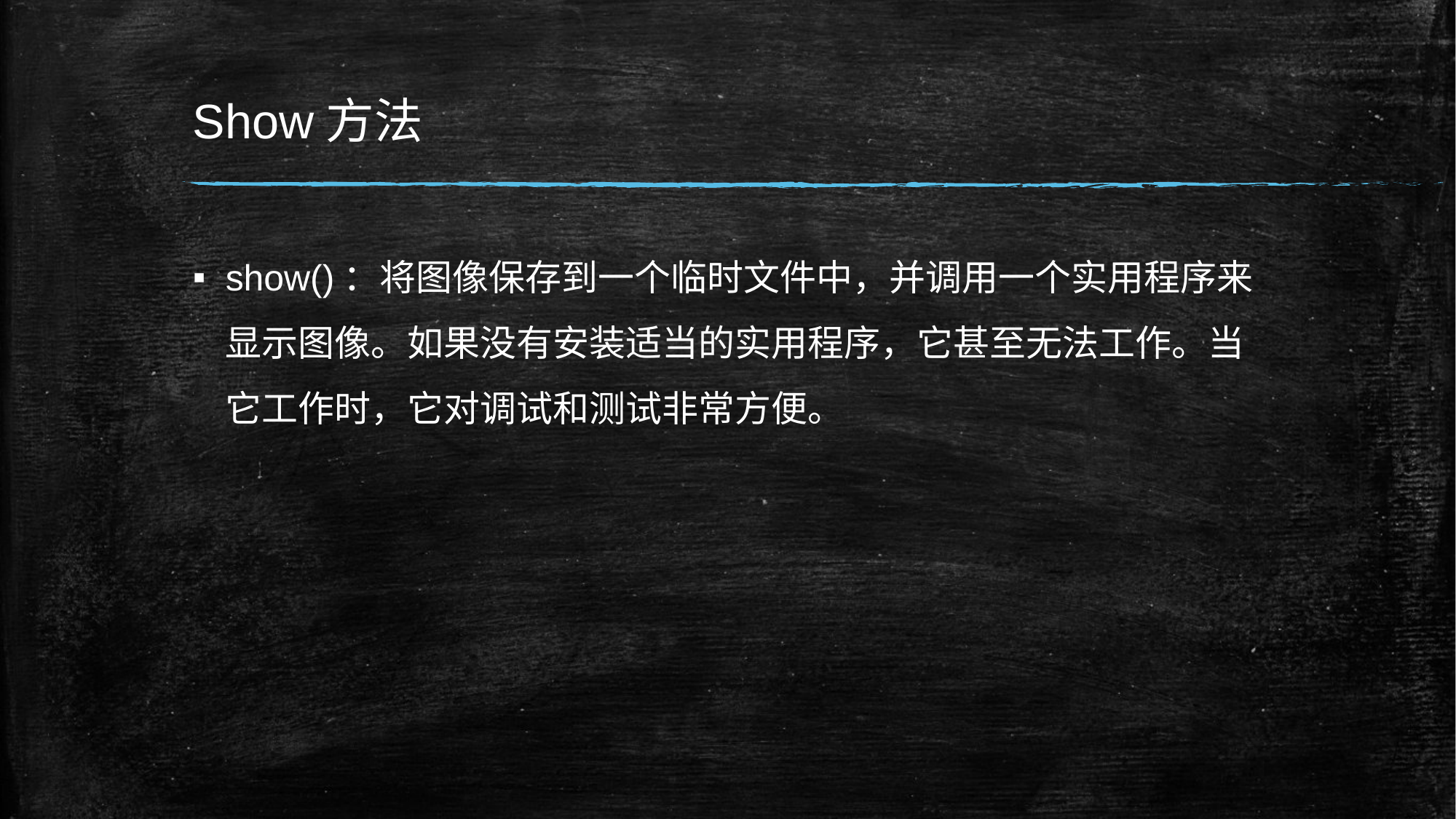

# Show方法
show()：将图像保存到一个临时文件中，并调用一个实用程序来显示图像。如果没有安装适当的实用程序，它甚至无法工作。当它工作时，它对调试和测试非常方便。